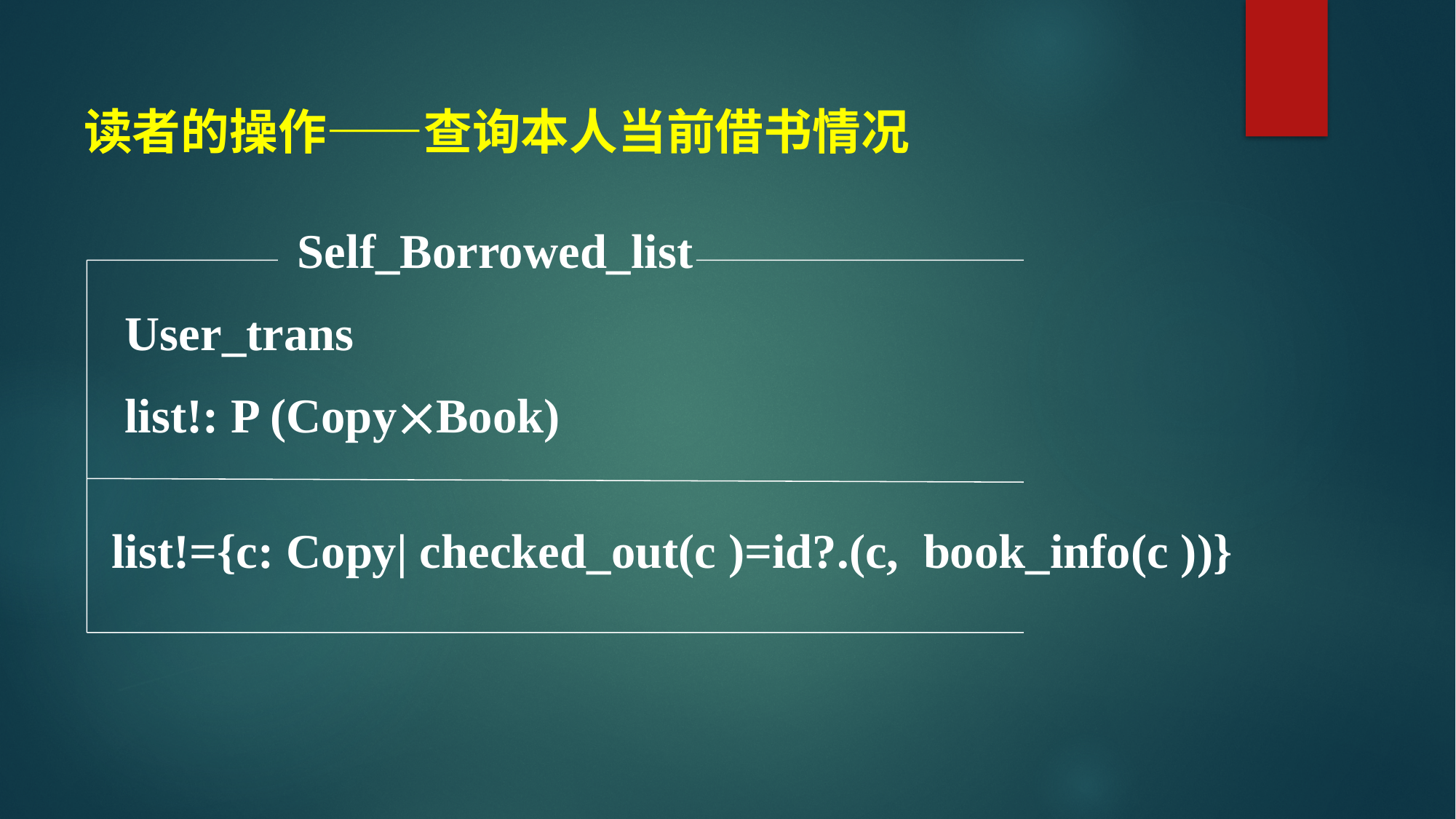

读者的操作——查询本人当前借书情况
Self_Borrowed_list

User_trans
list!: P (Copy×Book)

list!={c: Copy| checked_out(c )=id?.(c,  book_info(c ))}